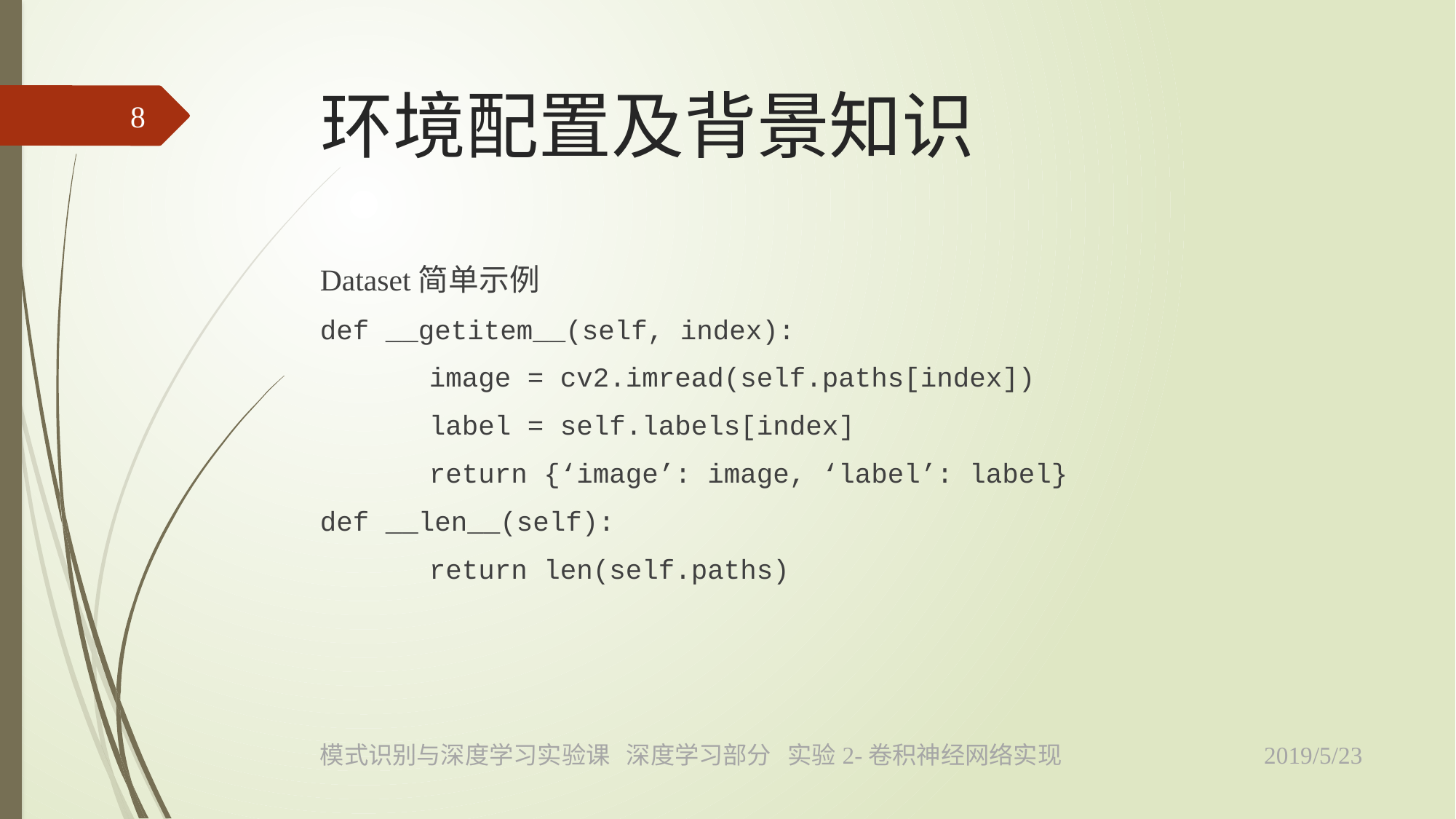

# 环境配置及背景知识
8
Dataset简单示例
def __getitem__(self, index):
	image = cv2.imread(self.paths[index])
	label = self.labels[index]
	return {‘image’: image, ‘label’: label}
def __len__(self):
	return len(self.paths)
2019/5/23
模式识别与深度学习实验课   深度学习部分   实验2-卷积神经网络实现